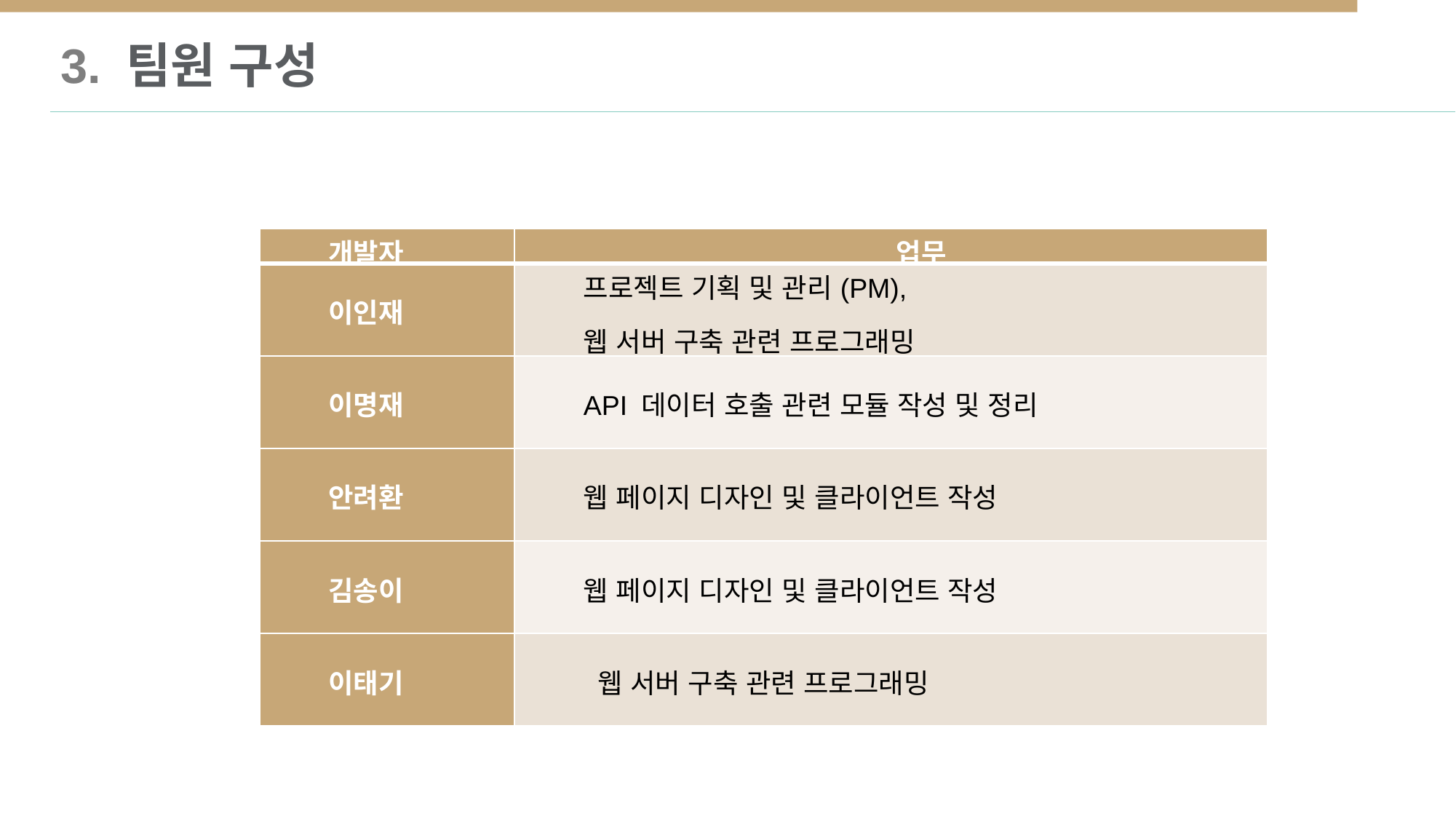

3. 팀원 구성
| 개발자 | 업무 |
| --- | --- |
| 이인재 | 프로젝트 기획 및 관리(PM), 웹 서버 구축 관련 프로그래밍 |
| 이명재 | API 데이터 호출 관련 모듈 작성 및 정리 |
| 안려환 | 웹 페이지 디자인 및 클라이언트 작성 |
| 김송이 | 웹 페이지 디자인 및 클라이언트 작성 |
| 이태기 | 웹 서버 구축 관련 프로그래밍 |